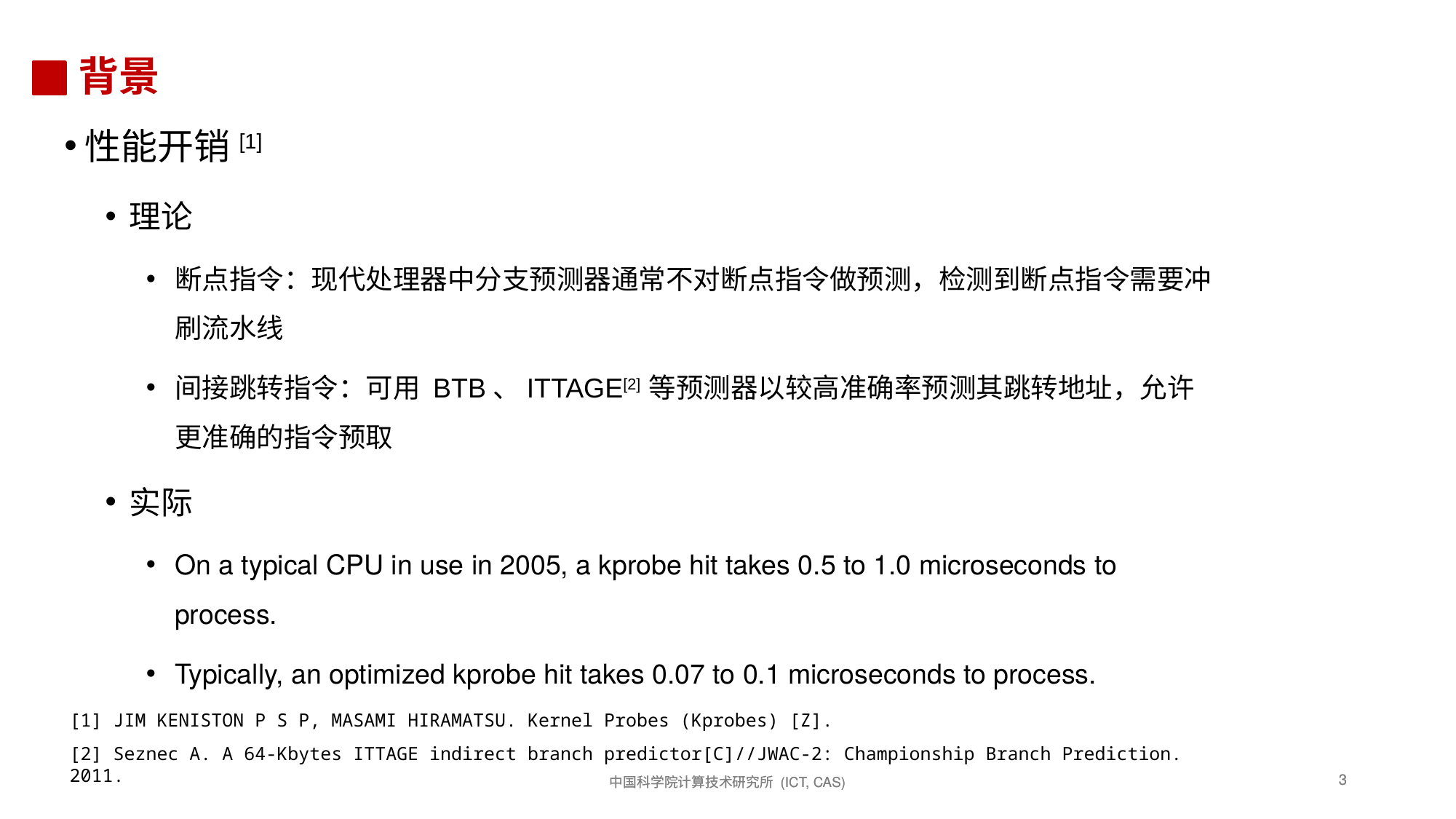

# 背景
性能开销[1]
理论
断点指令：现代处理器中分支预测器通常不对断点指令做预测，检测到断点指令需要冲刷流水线
间接跳转指令：可用 BTB、ITTAGE[2] 等预测器以较高准确率预测其跳转地址，允许更准确的指令预取
实际
On a typical CPU in use in 2005, a kprobe hit takes 0.5 to 1.0 microseconds to process.
Typically, an optimized kprobe hit takes 0.07 to 0.1 microseconds to process.

[1] JIM KENISTON P S P, MASAMI HIRAMATSU. Kernel Probes (Kprobes) [Z].
[2] Seznec A. A 64-Kbytes ITTAGE indirect branch predictor[C]//JWAC-2: Championship Branch Prediction. 2011.